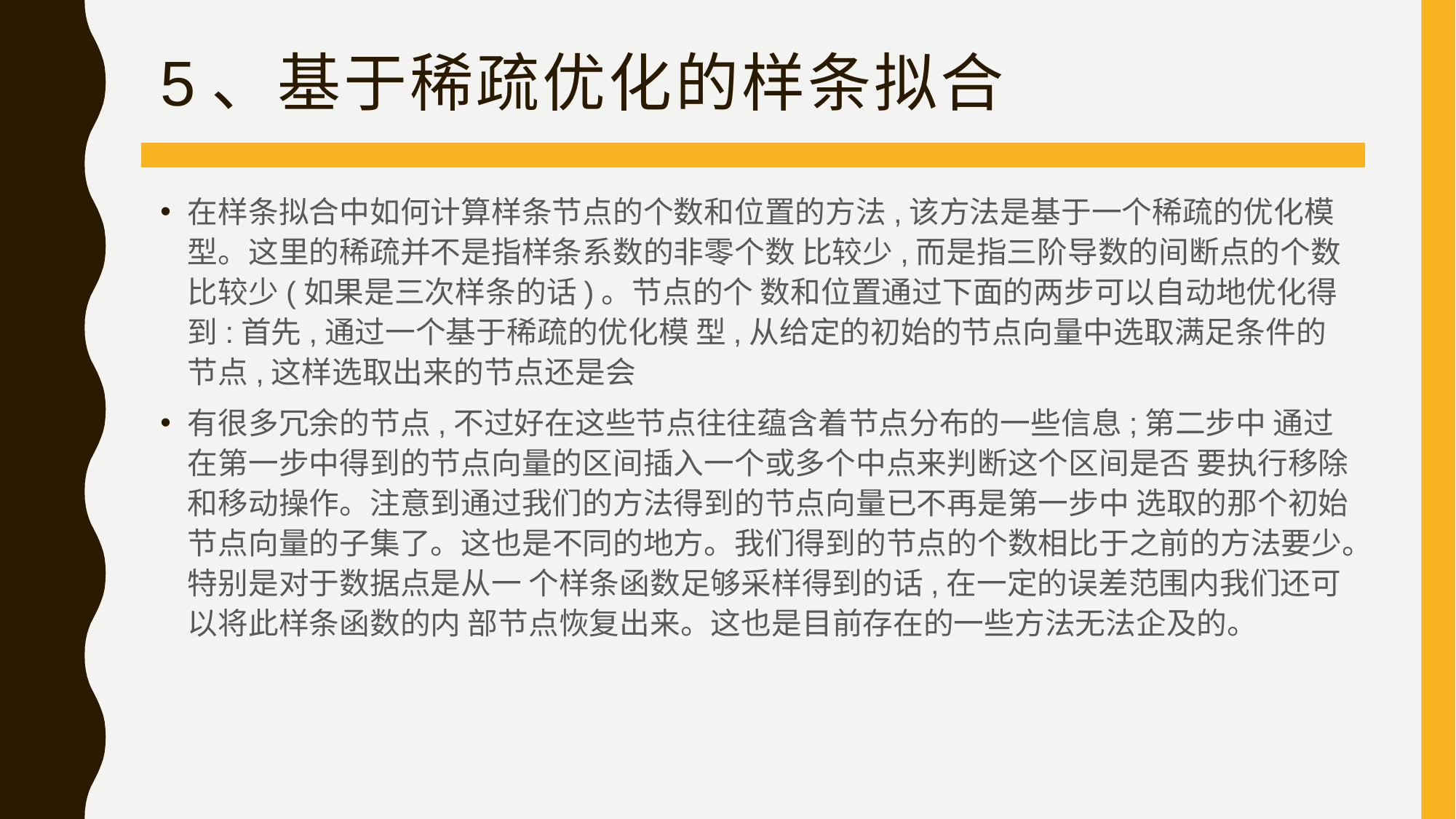

# 5、基于稀疏优化的样条拟合

在样条拟合中如何计算样条节点的个数和位置的方法,该方法是基于一个稀疏的优化模型。这里的稀疏并不是指样条系数的非零个数 比较少,而是指三阶导数的间断点的个数比较少(如果是三次样条的话)。节点的个 数和位置通过下面的两步可以自动地优化得到:首先,通过一个基于稀疏的优化模 型,从给定的初始的节点向量中选取满足条件的节点,这样选取出来的节点还是会
有很多冗余的节点,不过好在这些节点往往蕴含着节点分布的一些信息;第二步中 通过在第一步中得到的节点向量的区间插入一个或多个中点来判断这个区间是否 要执行移除和移动操作。注意到通过我们的方法得到的节点向量已不再是第一步中 选取的那个初始节点向量的子集了。这也是不同的地方。我们得到的节点的个数相比于之前的方法要少。特别是对于数据点是从一 个样条函数足够采样得到的话,在一定的误差范围内我们还可以将此样条函数的内 部节点恢复出来。这也是目前存在的一些方法无法企及的。